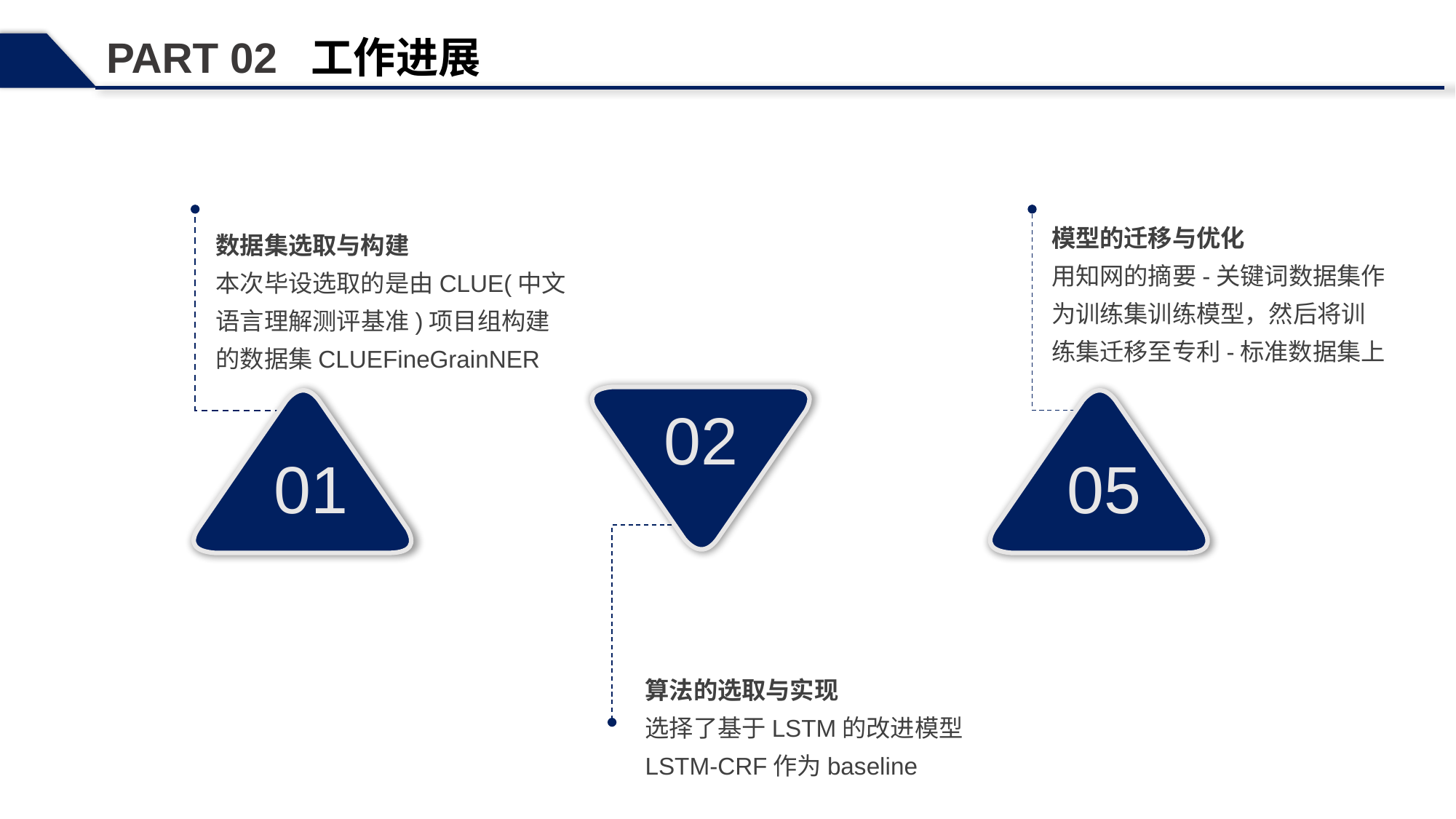

PART 02  工作进展

模型的迁移与优化
用知网的摘要-关键词数据集作为训练集训练模型，然后将训练集迁移至专利-标准数据集上

数据集选取与构建
本次毕设选取的是由CLUE(中文语言理解测评基准)项目组构建的数据集CLUEFineGrainNER

01

05

02

算法的选取与实现
选择了基于LSTM的改进模型LSTM-CRF作为baseline